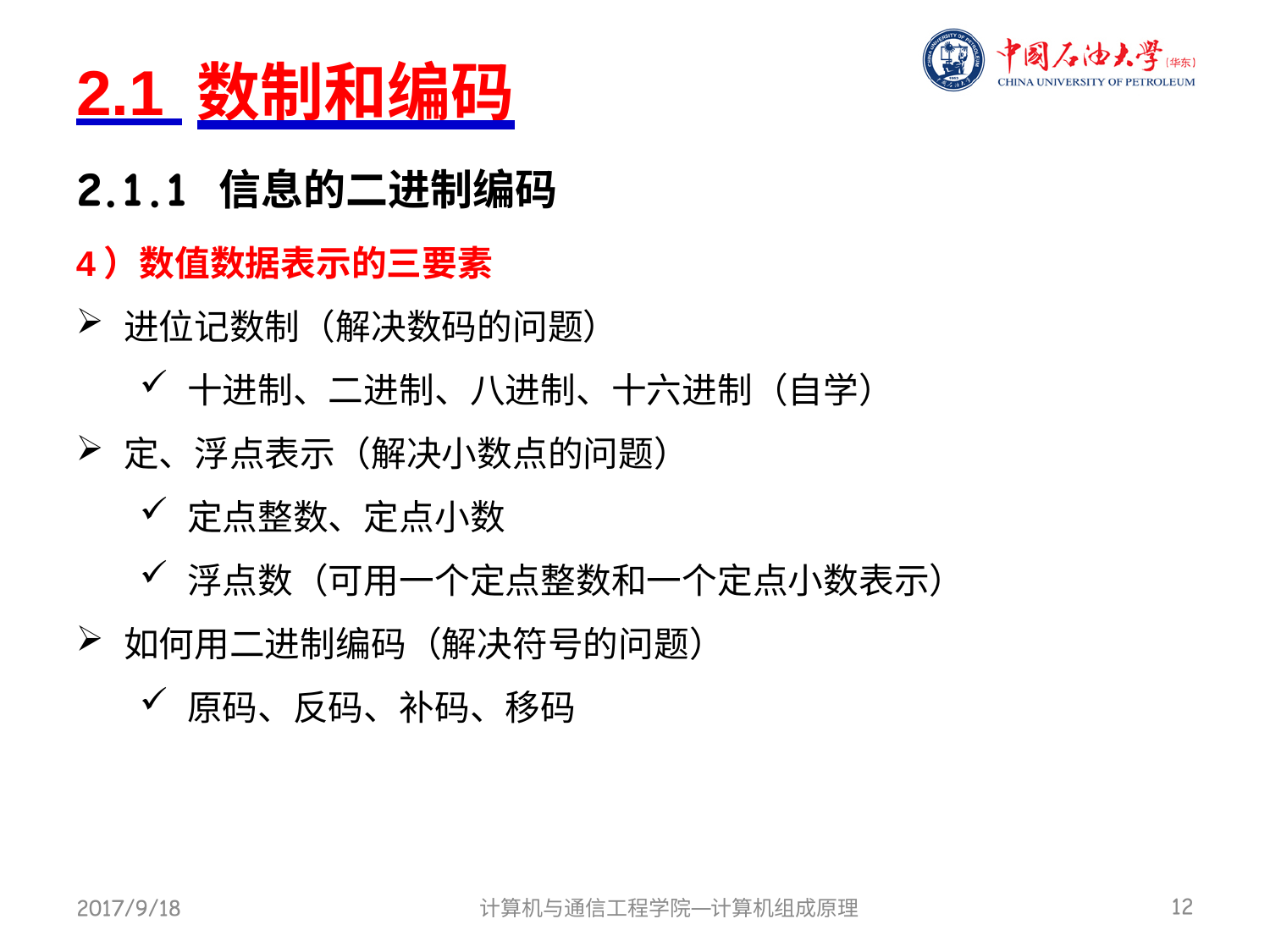

# 2.1 数制和编码
2.1.1 信息的二进制编码
4）数值数据表示的三要素
进位记数制（解决数码的问题）
十进制、二进制、八进制、十六进制（自学）
定、浮点表示（解决小数点的问题）
定点整数、定点小数
浮点数（可用一个定点整数和一个定点小数表示）
如何用二进制编码（解决符号的问题）
原码、反码、补码、移码

2017/9/18
计算机与通信工程学院—计算机组成原理
12